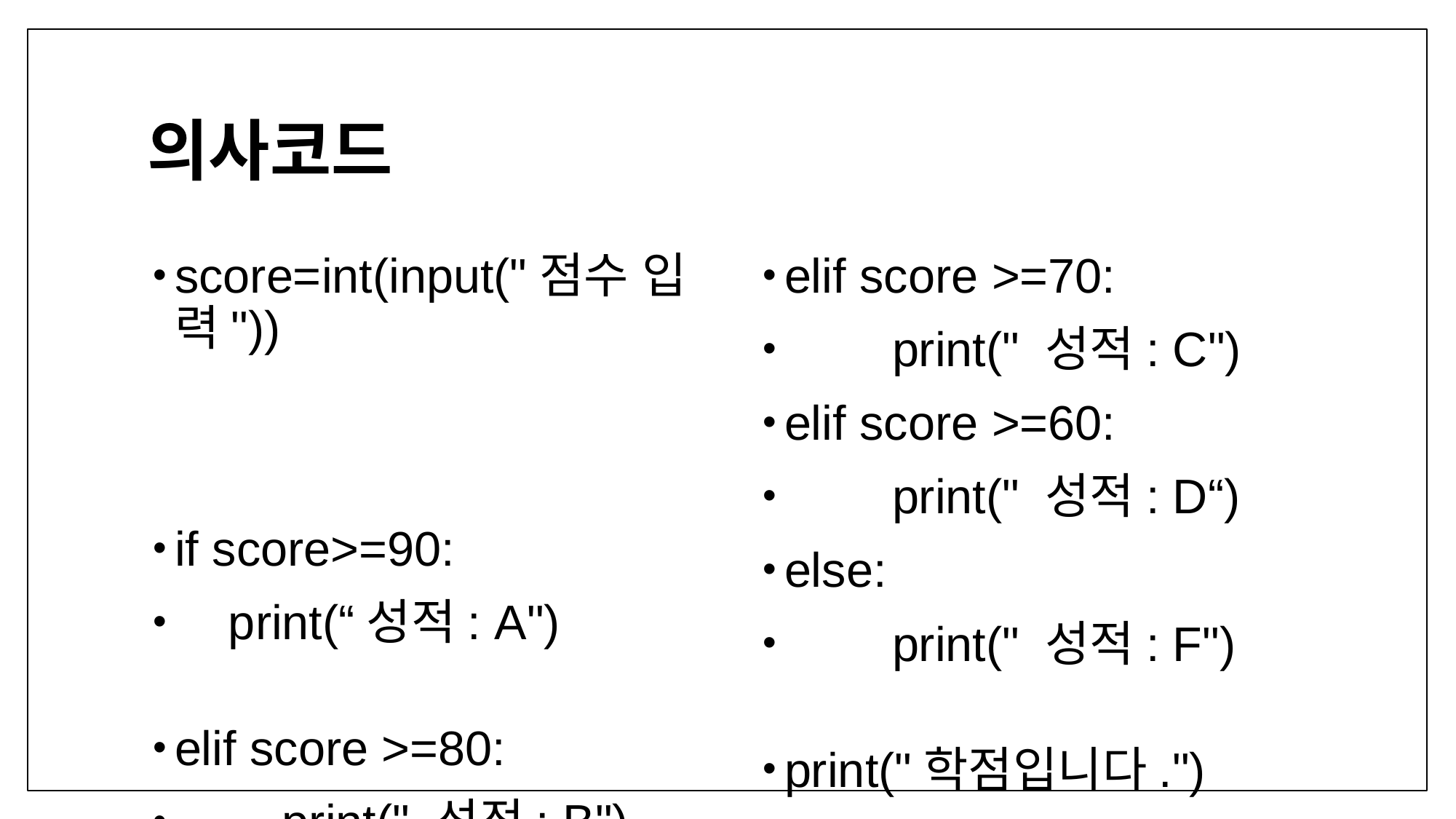

# 의사코드
score=int(input("점수 입력"))

if score>=90:
    print(“성적: A")
elif score >=80:
        print(" 성적: B")
elif score >=70:
        print(" 성적: C")
elif score >=60:
        print(" 성적: D“)
else:
        print(" 성적: F")
print("학점입니다.")